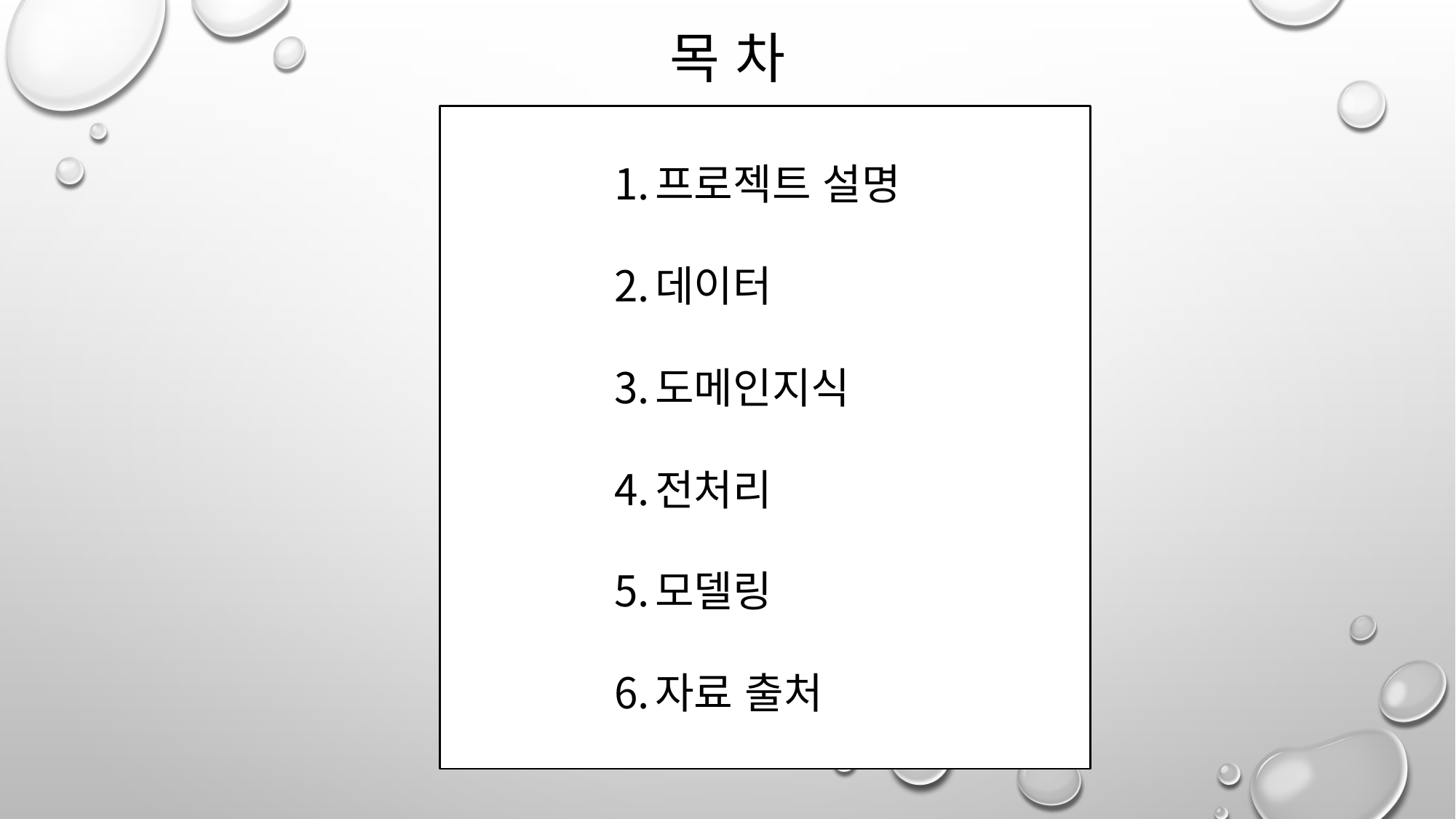

목 차
프로젝트 설명

데이터

도메인지식

전처리

모델링

자료 출처